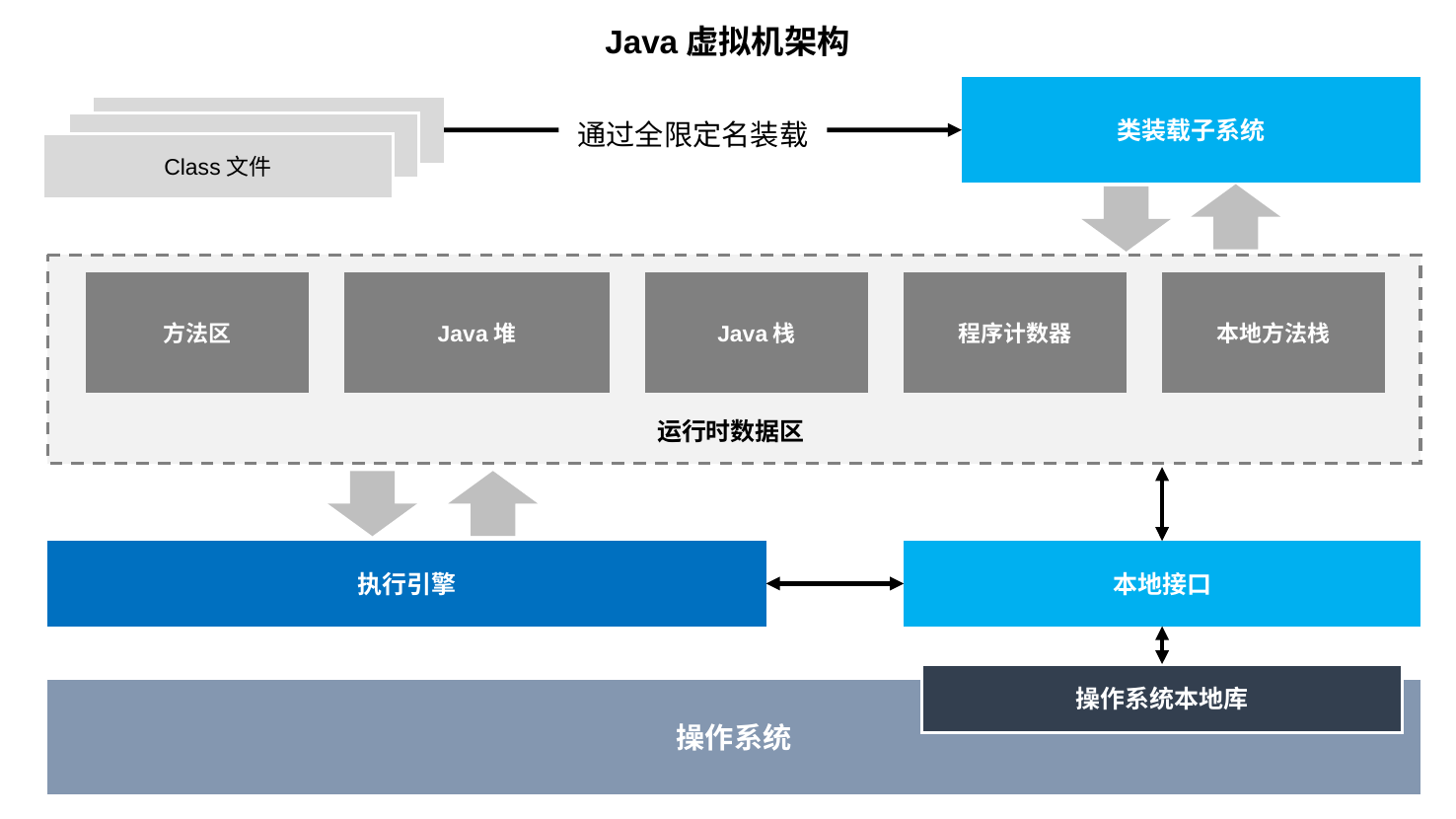

Java虚拟机架构
类装载子系统
Class文件
Class文件
Class文件
通过全限定名装载

方法区
Java堆
Java栈
程序计数器
本地方法栈
运行时数据区

本地接口
执行引擎
操作系统本地库
操作系统